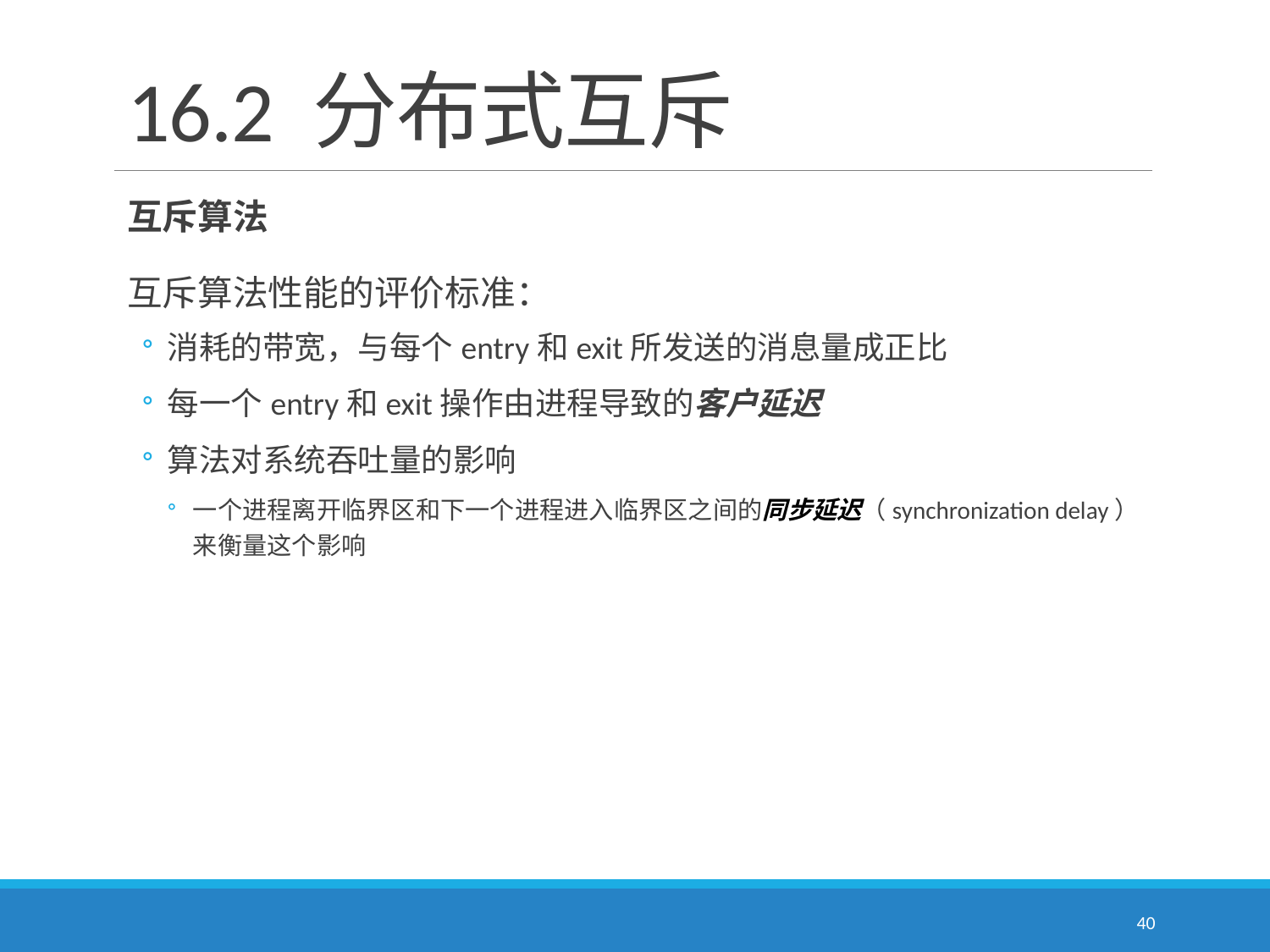

# 16.2 分布式互斥
互斥算法
互斥算法性能的评价标准：
消耗的带宽，与每个entry和exit所发送的消息量成正比
每一个entry和exit操作由进程导致的客户延迟
算法对系统吞吐量的影响
一个进程离开临界区和下一个进程进入临界区之间的同步延迟（synchronization delay）来衡量这个影响

40